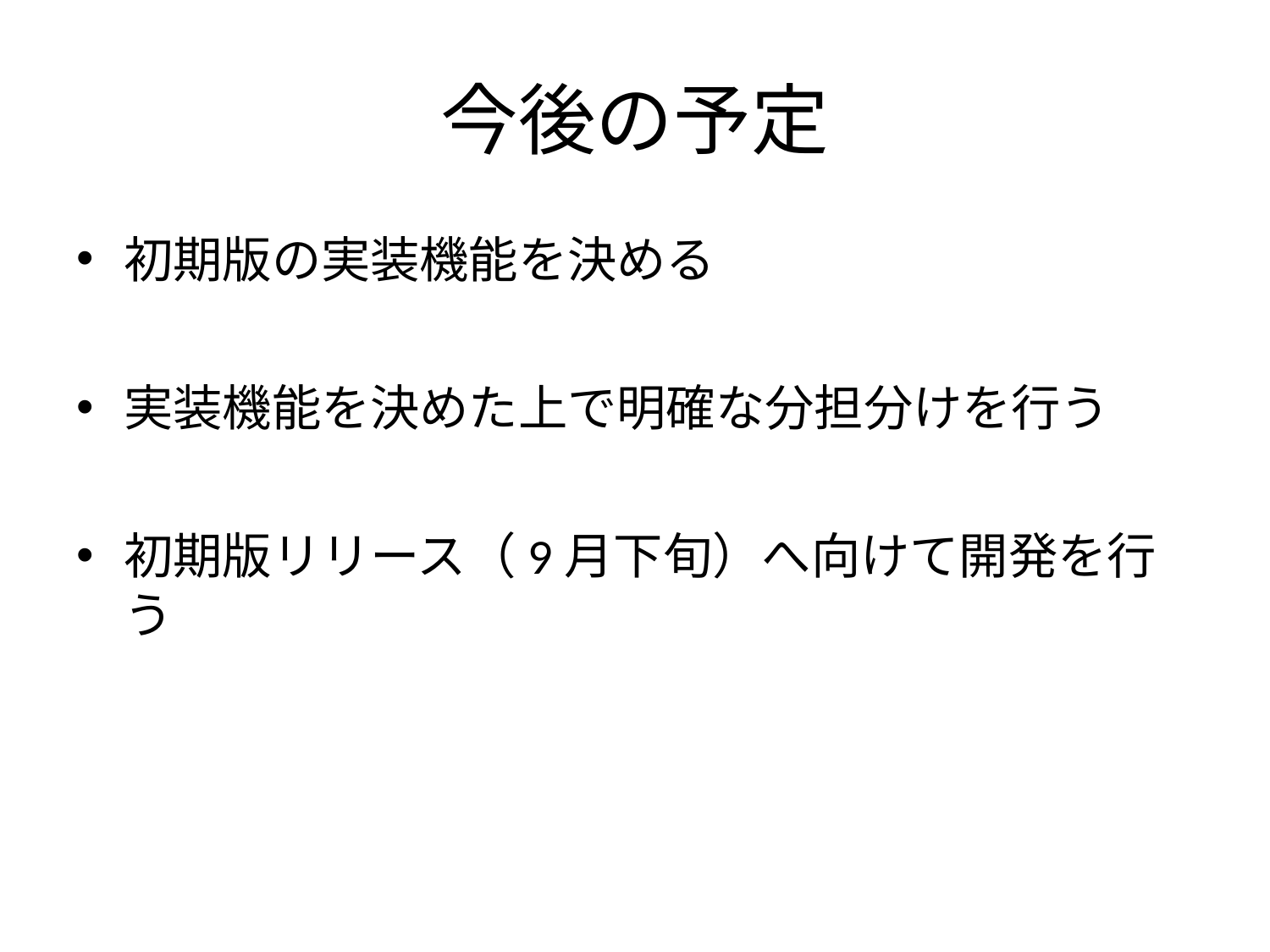

# 今後の予定
初期版の実装機能を決める

実装機能を決めた上で明確な分担分けを行う

初期版リリース（9月下旬）へ向けて開発を行う